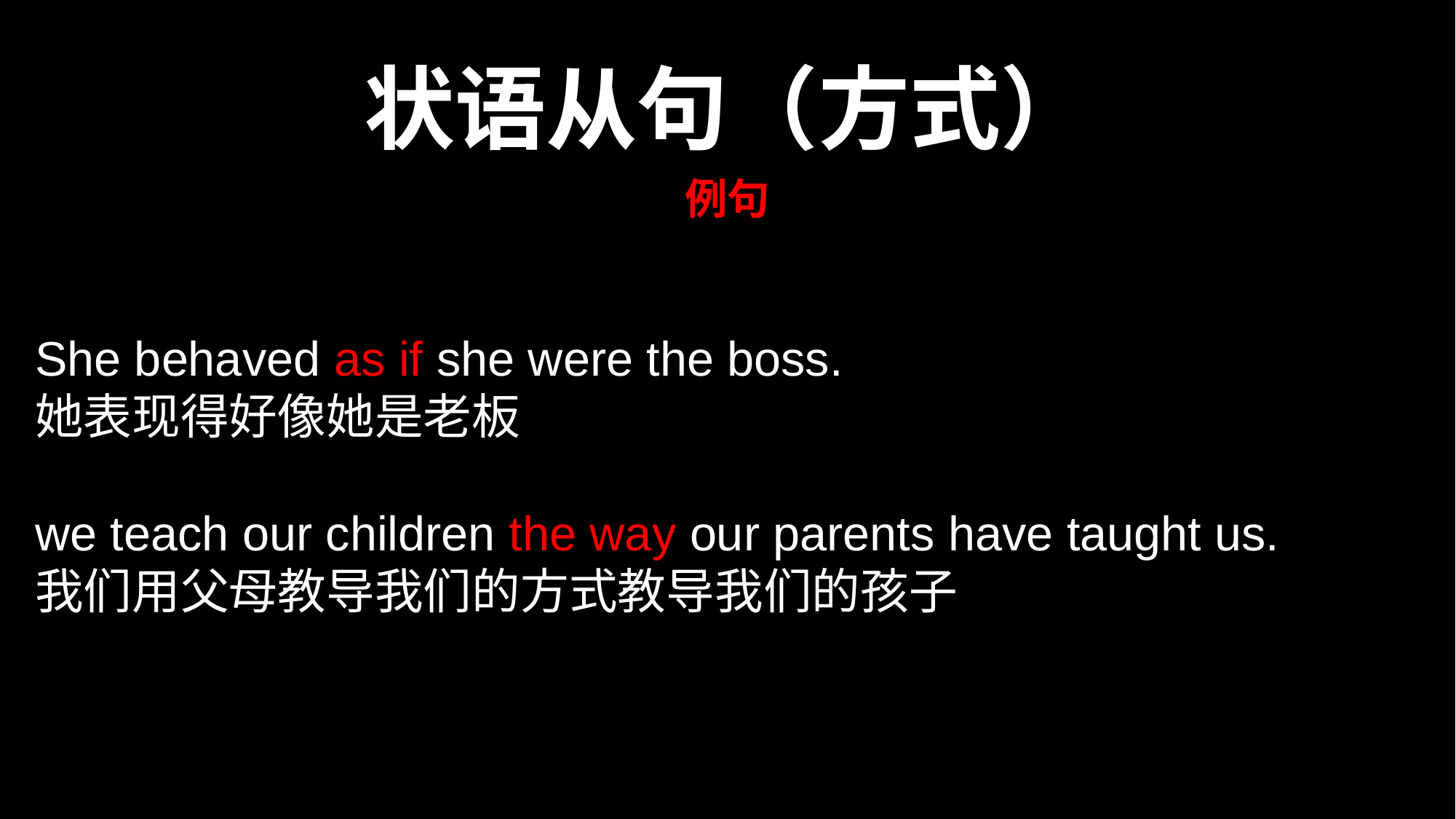

状语从句（方式）
例句
She behaved as if she were the boss.
她表现得好像她是老板

we teach our children the way our parents have taught us.
我们用父母教导我们的方式教导我们的孩子